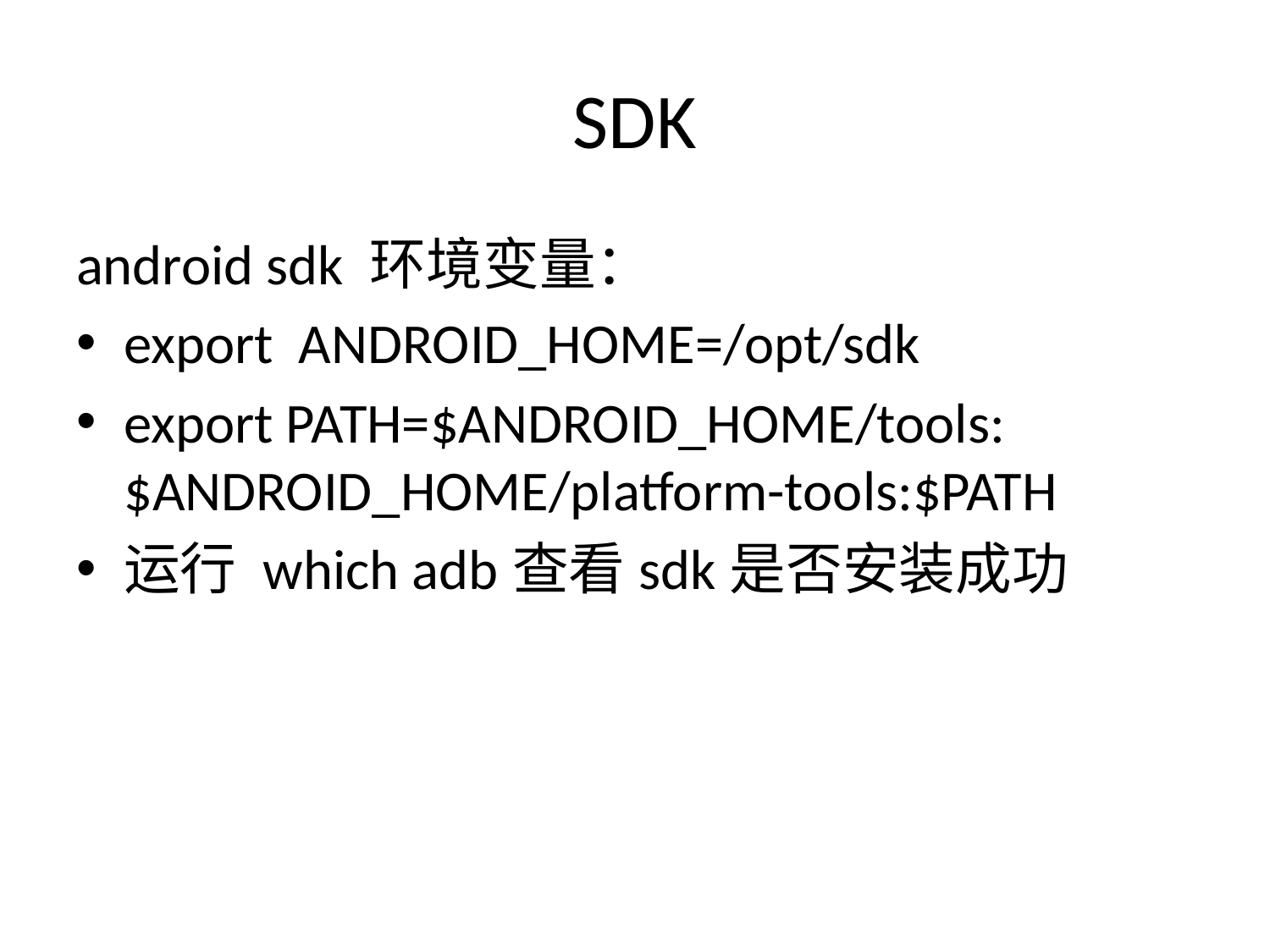

# SDK
android sdk 环境变量：
export  ANDROID_HOME=/opt/sdk
export PATH=$ANDROID_HOME/tools:$ANDROID_HOME/platform-tools:$PATH
运行 which adb查看sdk是否安装成功